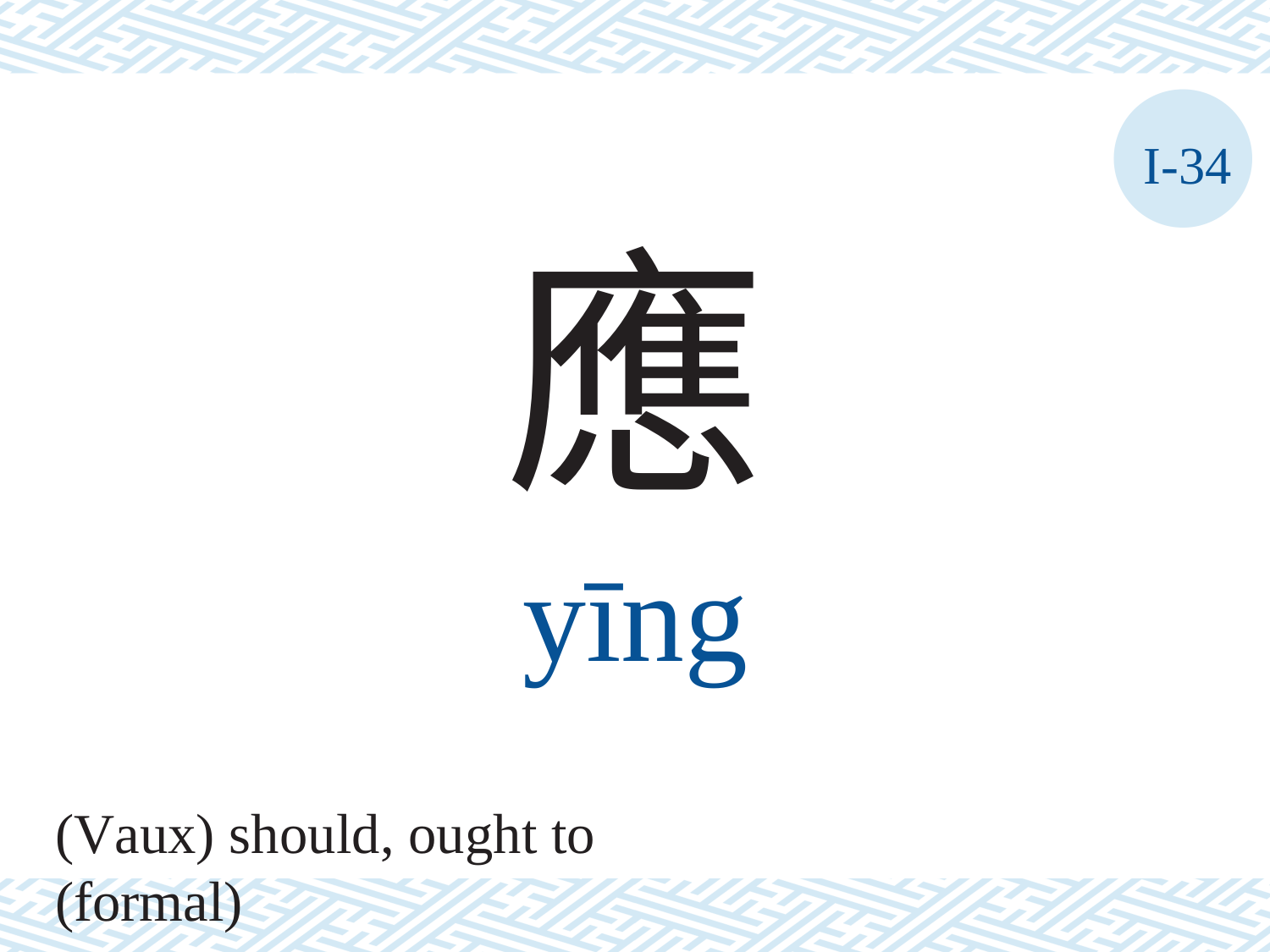

I-34
應
yīng
(Vaux) should, ought to (formal)